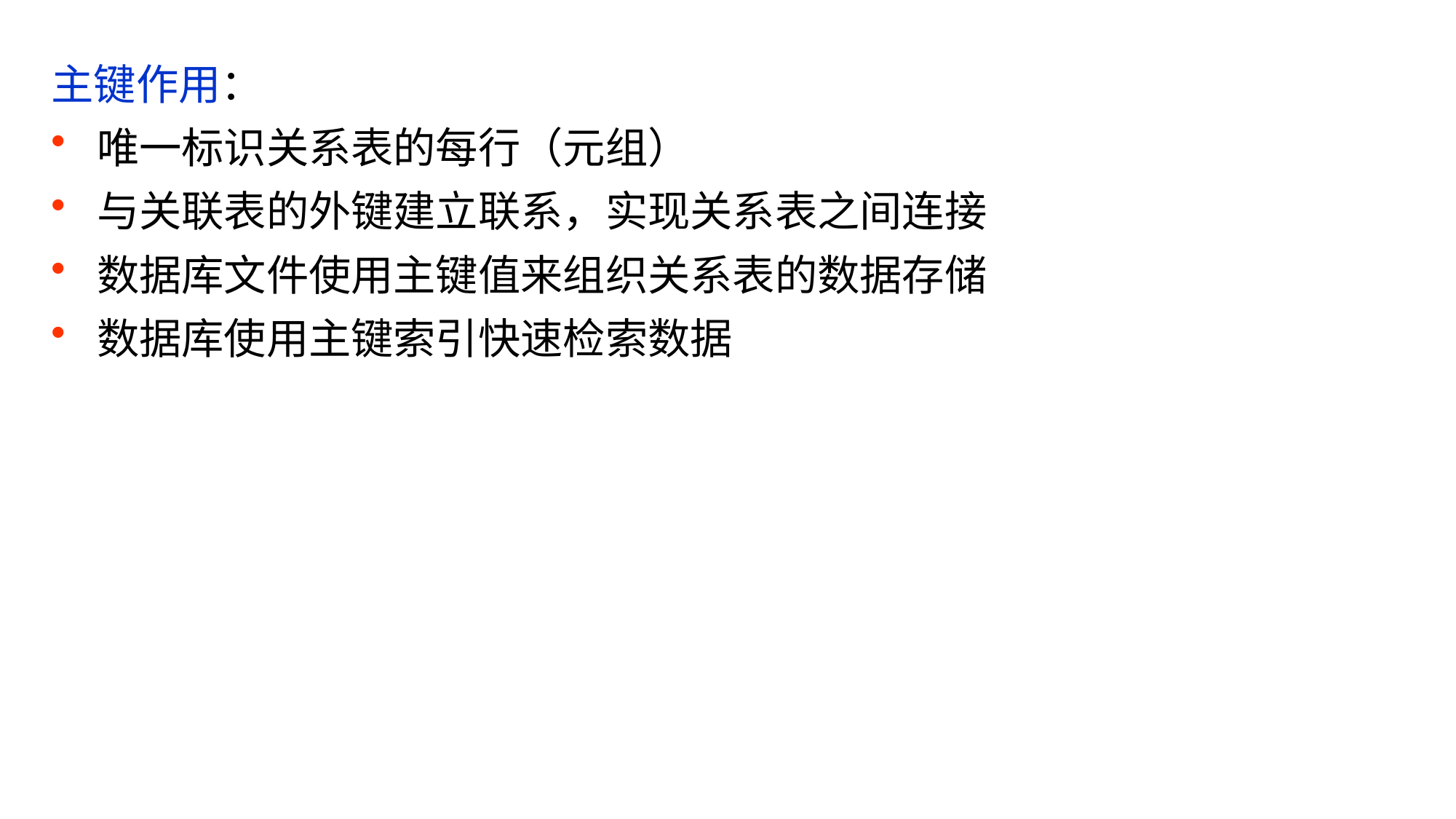

主键作用：
 唯一标识关系表的每行（元组）
 与关联表的外键建立联系，实现关系表之间连接
 数据库文件使用主键值来组织关系表的数据存储
 数据库使用主键索引快速检索数据